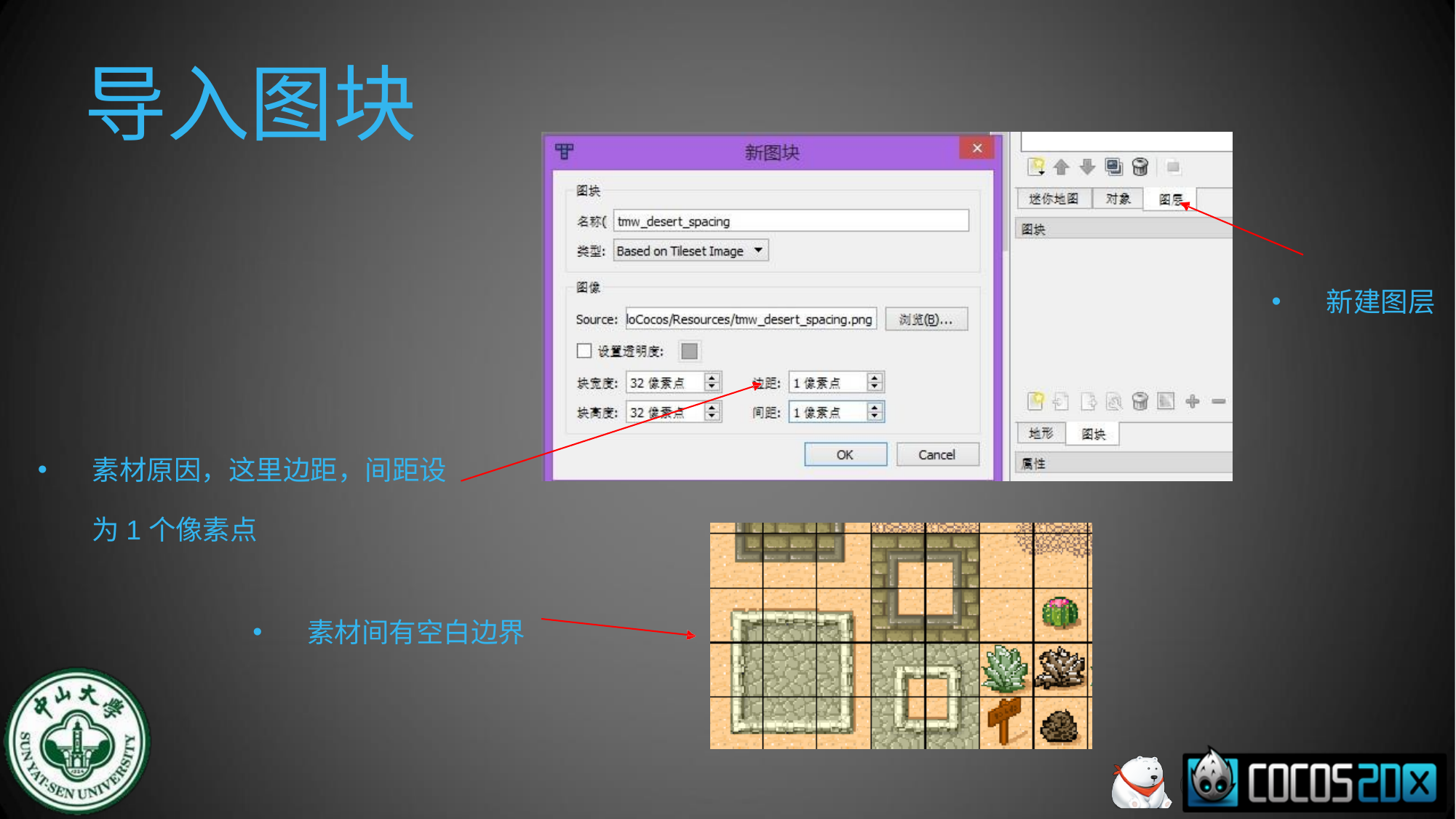

# 导入图块

新建图层

素材原因，这里边距，间距设
为1个像素点

素材间有空白边界